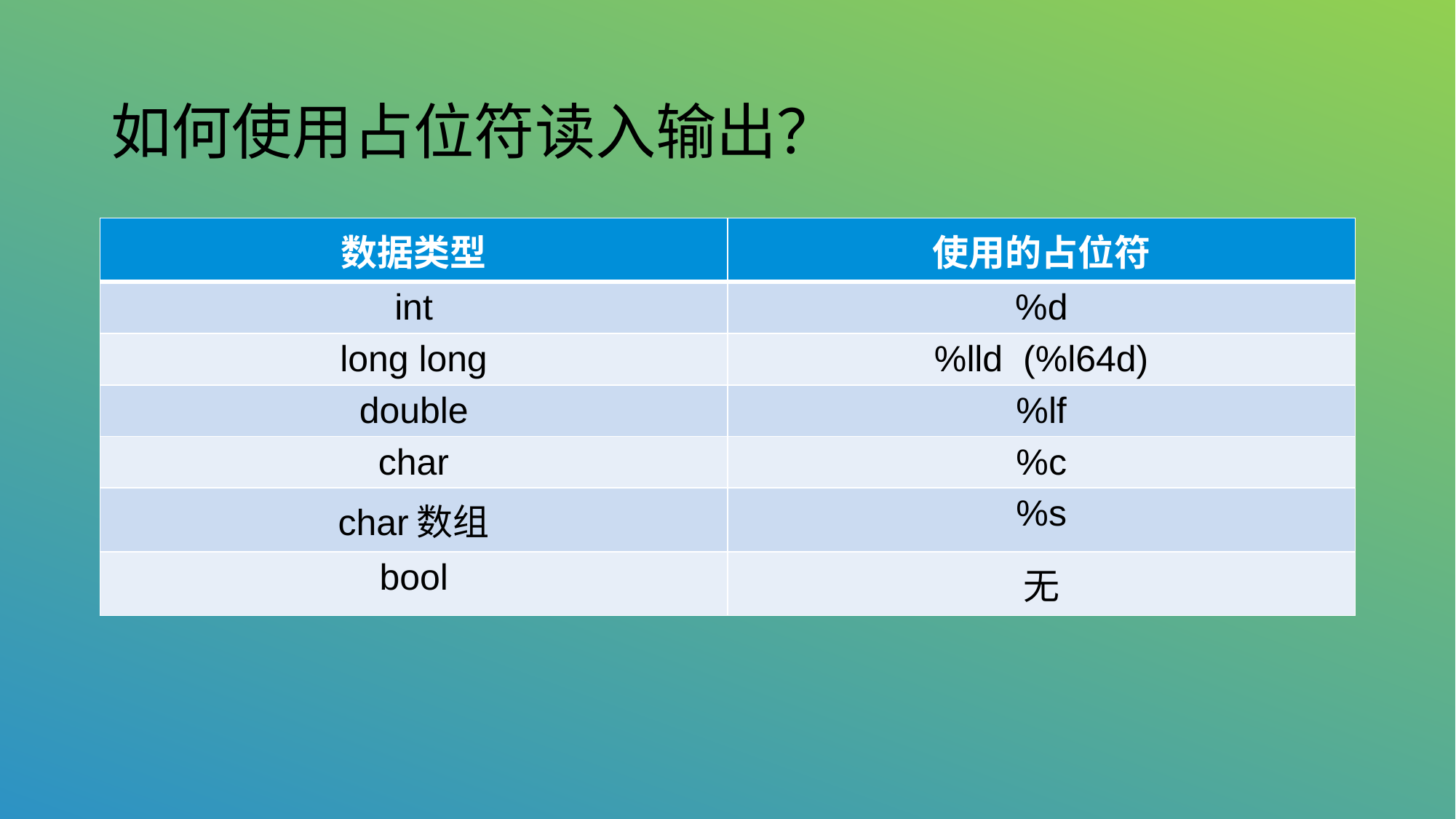

# 如何使用占位符读入输出？
| 数据类型 | 使用的占位符 |
| --- | --- |
| int | %d |
| long long | %lld (%l64d) |
| double | %lf |
| char | %c |
| char数组 | %s |
| bool | 无 |